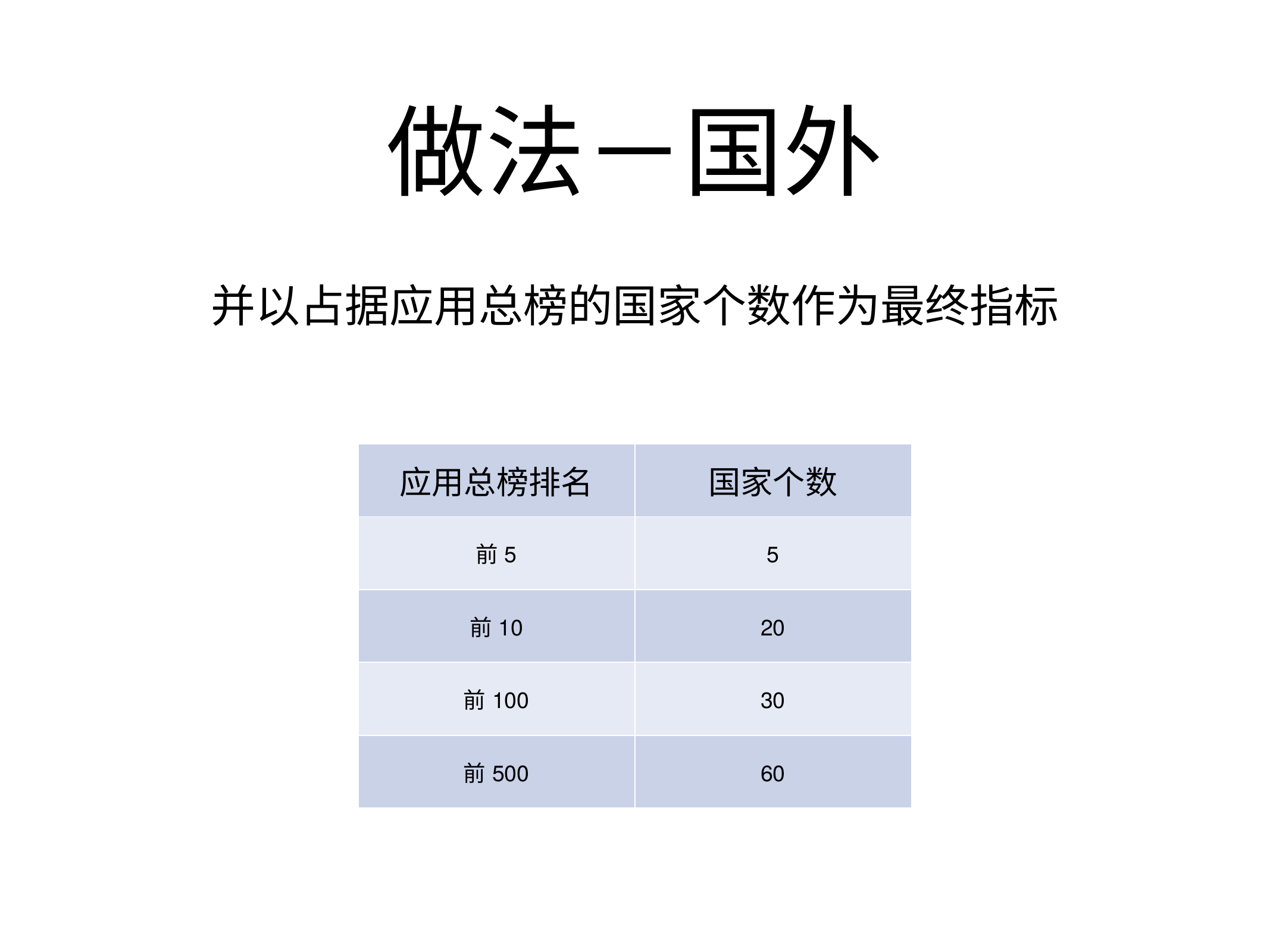

# 做法－国外
并以占据应用总榜的国家个数作为最终指标
| 应用总榜排名 | 国家个数 |
| --- | --- |
| 前5 | 5 |
| 前10 | 20 |
| 前100 | 30 |
| 前500 | 60 |